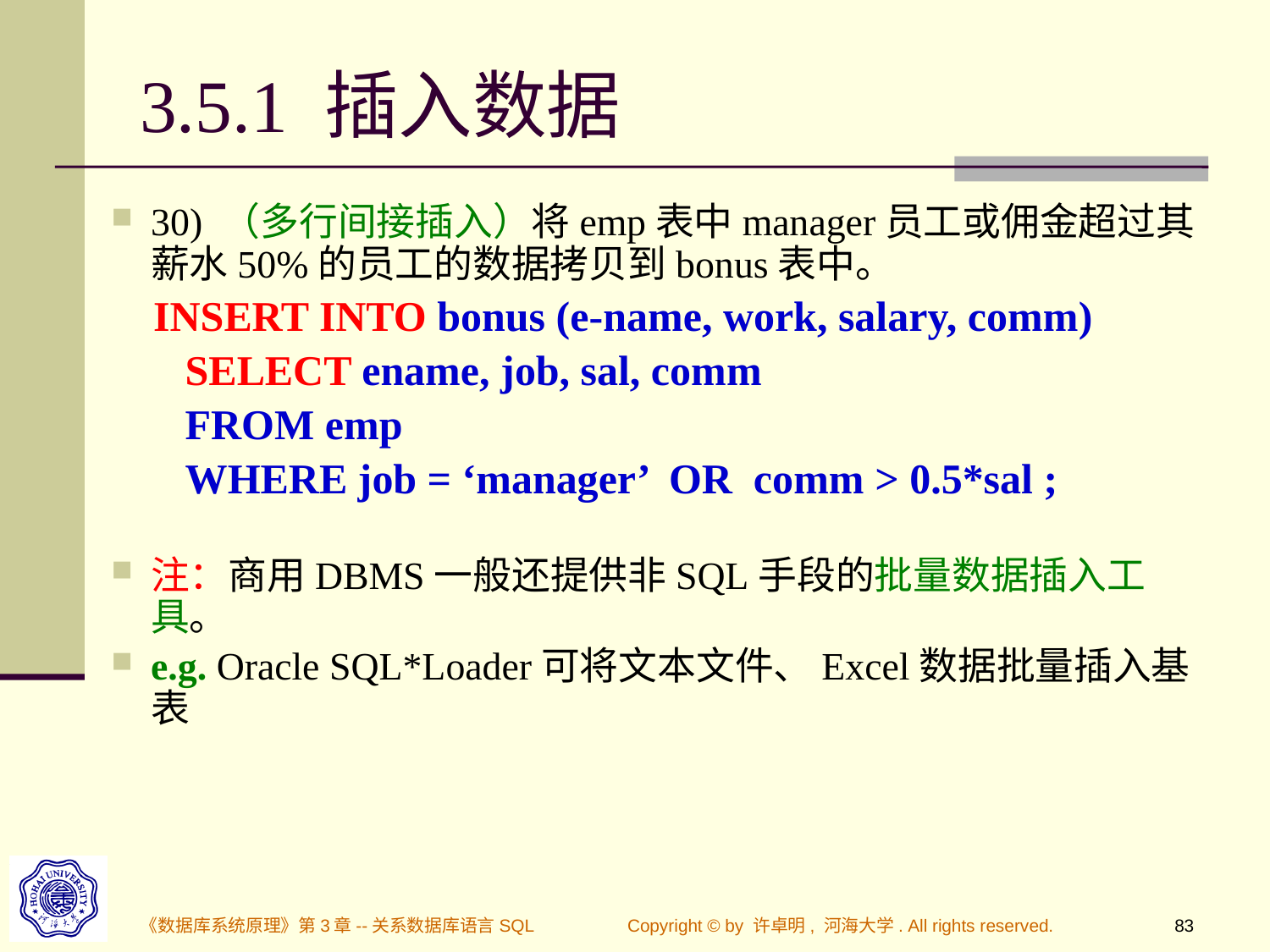

# 3.5.1 插入数据
30) （多行间接插入）将emp表中manager员工或佣金超过其薪水50%的员工的数据拷贝到bonus表中。
    INSERT INTO bonus (e-name, work, salary, comm)
       SELECT ename, job, sal, comm
       FROM emp
       WHERE job = ‘manager’  OR  comm > 0.5*sal ;

注：商用DBMS一般还提供非SQL手段的批量数据插入工具。
e.g. Oracle SQL*Loader可将文本文件、Excel数据批量插入基表
《数据库系统原理》第3章--关系数据库语言SQL
Copyright © by 许卓明, 河海大学. All rights reserved.
83